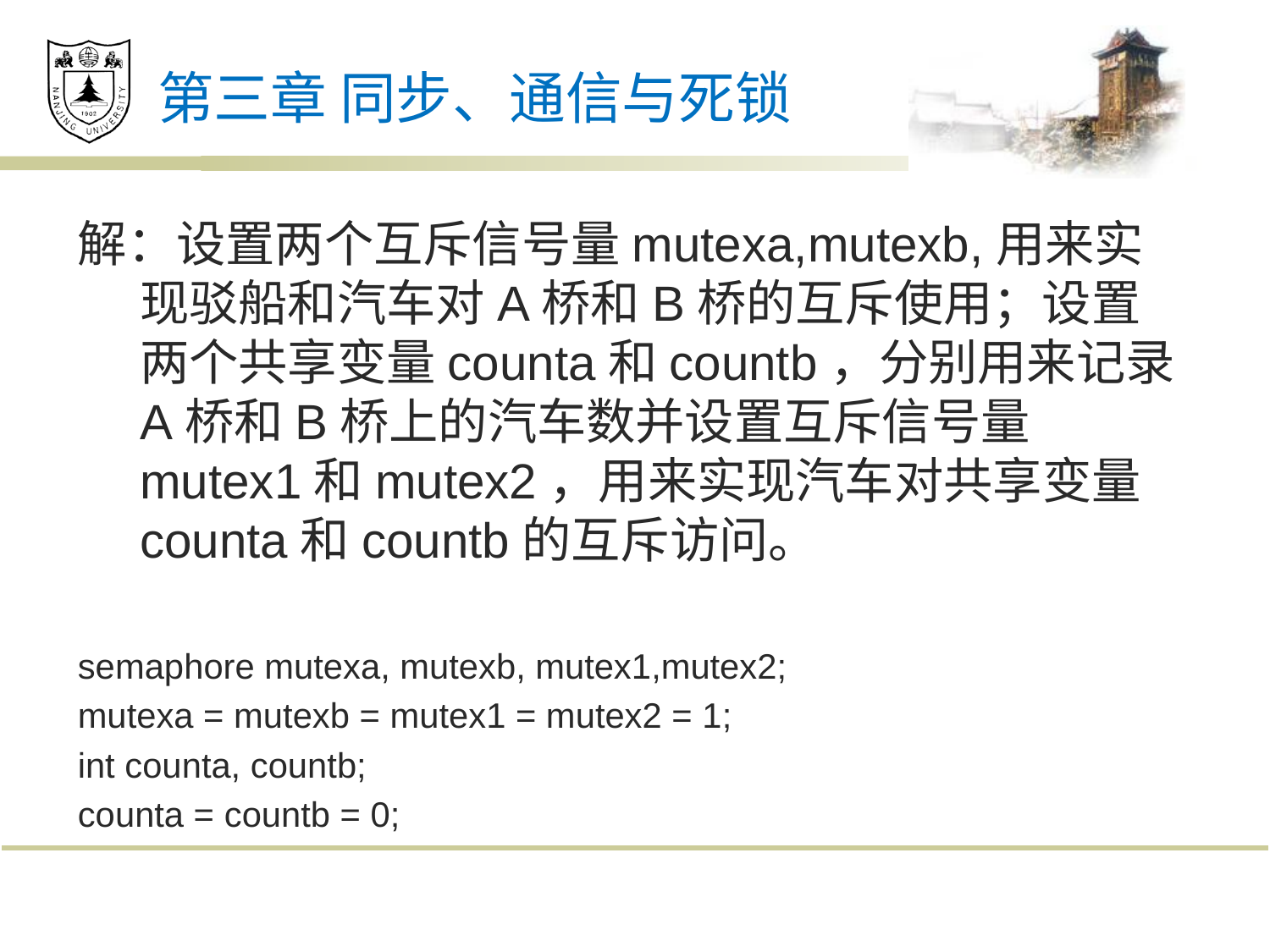

# 第三章 同步、通信与死锁
解：设置两个互斥信号量mutexa,mutexb,用来实现驳船和汽车对A桥和B桥的互斥使用；设置两个共享变量counta和countb，分别用来记录A桥和B桥上的汽车数并设置互斥信号量mutex1和mutex2，用来实现汽车对共享变量counta和countb的互斥访问。

semaphore mutexa, mutexb, mutex1,mutex2;
mutexa = mutexb = mutex1 = mutex2 = 1;
int counta, countb;
counta = countb = 0;